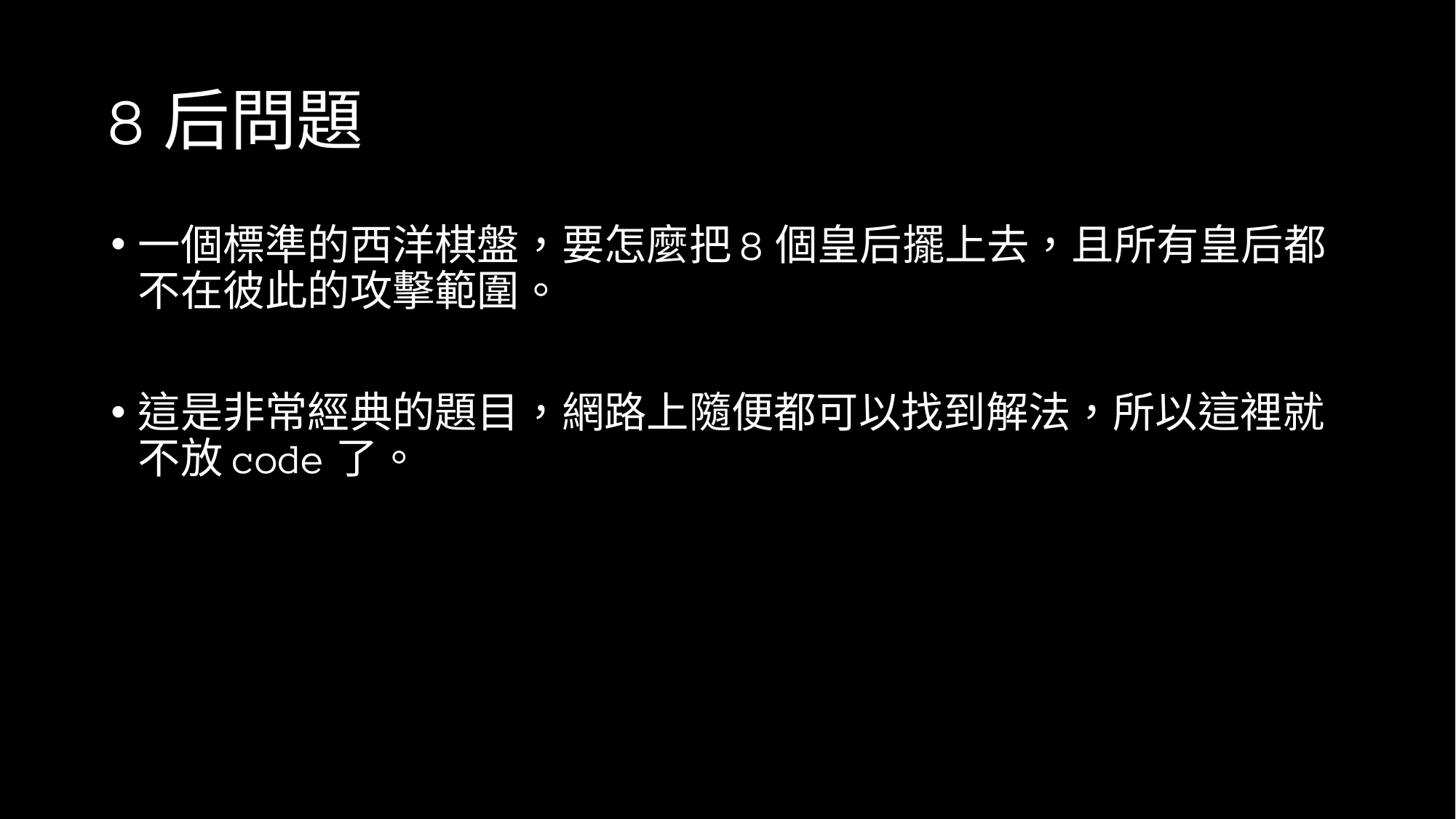

# 8后問題
一個標準的西洋棋盤，要怎麼把8個皇后擺上去，且所有皇后都不在彼此的攻擊範圍。

這是非常經典的題目，網路上隨便都可以找到解法，所以這裡就不放code了。